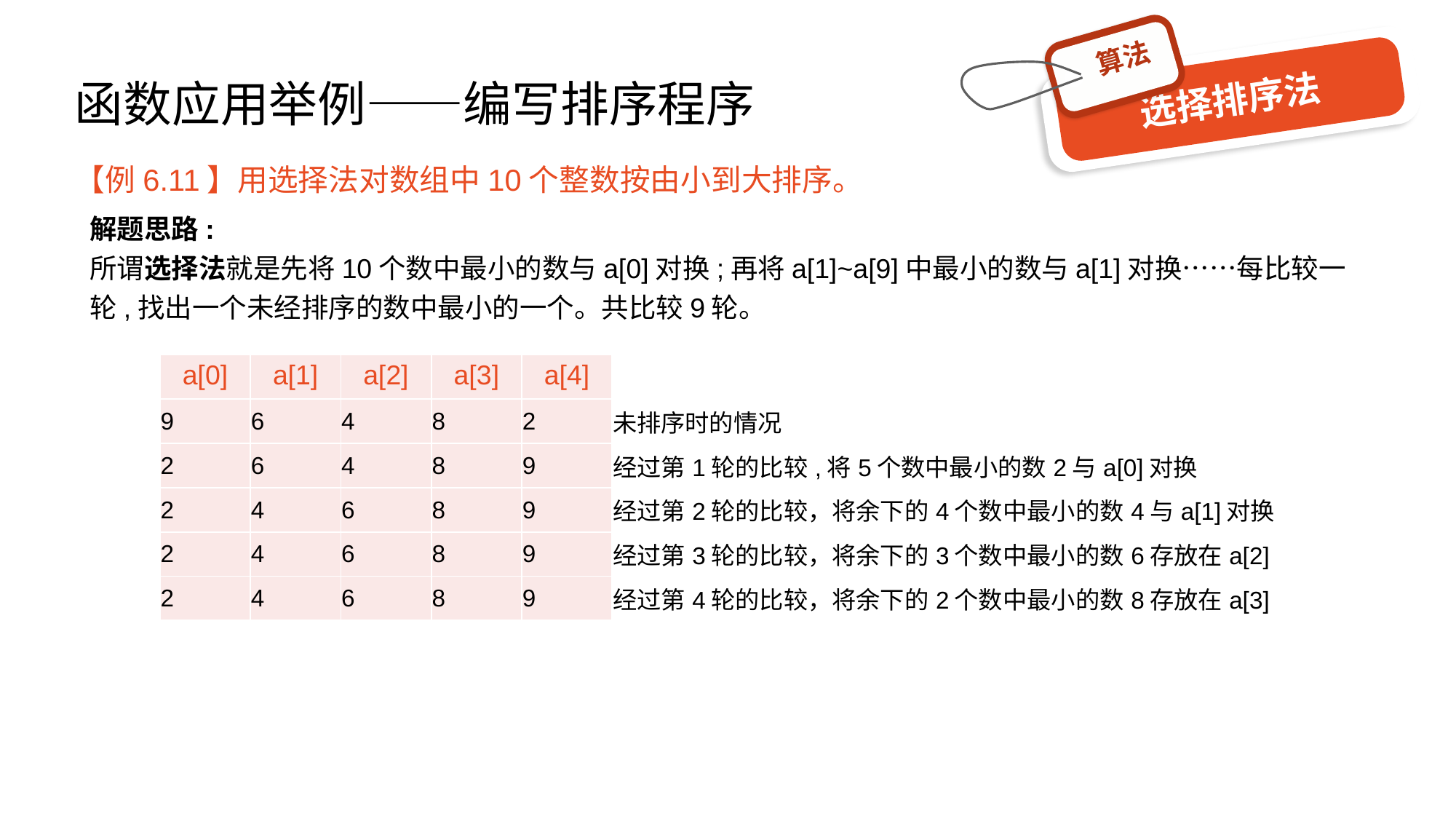

# 函数应用举例——编写排序程序

算法

选择排序法

【例6.11】用选择法对数组中10个整数按由小到大排序。
解题思路:
所谓选择法就是先将10个数中最小的数与a[0]对换;再将a[1]~a[9]中最小的数与a[1]对换……每比较一轮,找出一个未经排序的数中最小的一个。共比较9轮。
| a[0] | a[1] | a[2] | a[3] | a[4] |  |
| --- | --- | --- | --- | --- | --- |
| 9 | 6 | 4 | 8 | 2 | 未排序时的情况 |
| 2 | 6 | 4 | 8 | 9 | 经过第1轮的比较,将5个数中最小的数2与a[0]对换 |
| 2 | 4 | 6 | 8 | 9 | 经过第2轮的比较，将余下的4个数中最小的数4与a[1]对换 |
| 2 | 4 | 6 | 8 | 9 | 经过第3轮的比较，将余下的3个数中最小的数6存放在a[2] |
| 2 | 4 | 6 | 8 | 9 | 经过第4轮的比较，将余下的2个数中最小的数8存放在a[3] |